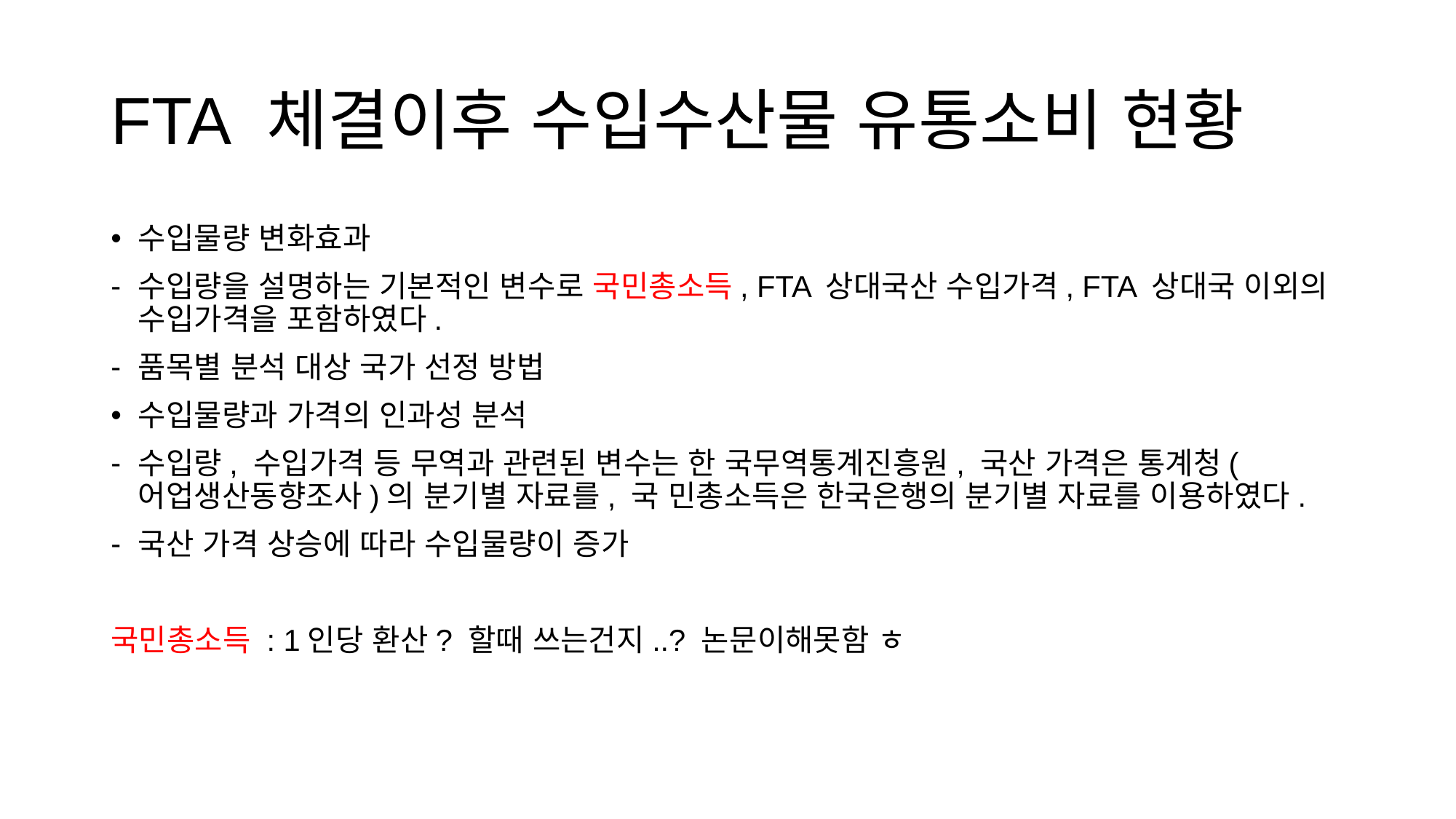

# FTA 체결이후 수입수산물 유통소비 현황
수입물량 변화효과
수입량을 설명하는 기본적인 변수로 국민총소득, FTA 상대국산 수입가격, FTA 상대국 이외의 수입가격을 포함하였다.
품목별 분석 대상 국가 선정 방법
수입물량과 가격의 인과성 분석
수입량, 수입가격 등 무역과 관련된 변수는 한 국무역통계진흥원, 국산 가격은 통계청(어업생산동향조사)의 분기별 자료를, 국 민총소득은 한국은행의 분기별 자료를 이용하였다.
국산 가격 상승에 따라 수입물량이 증가

국민총소득 : 1인당 환산? 할때 쓰는건지..? 논문이해못함 ㅎ